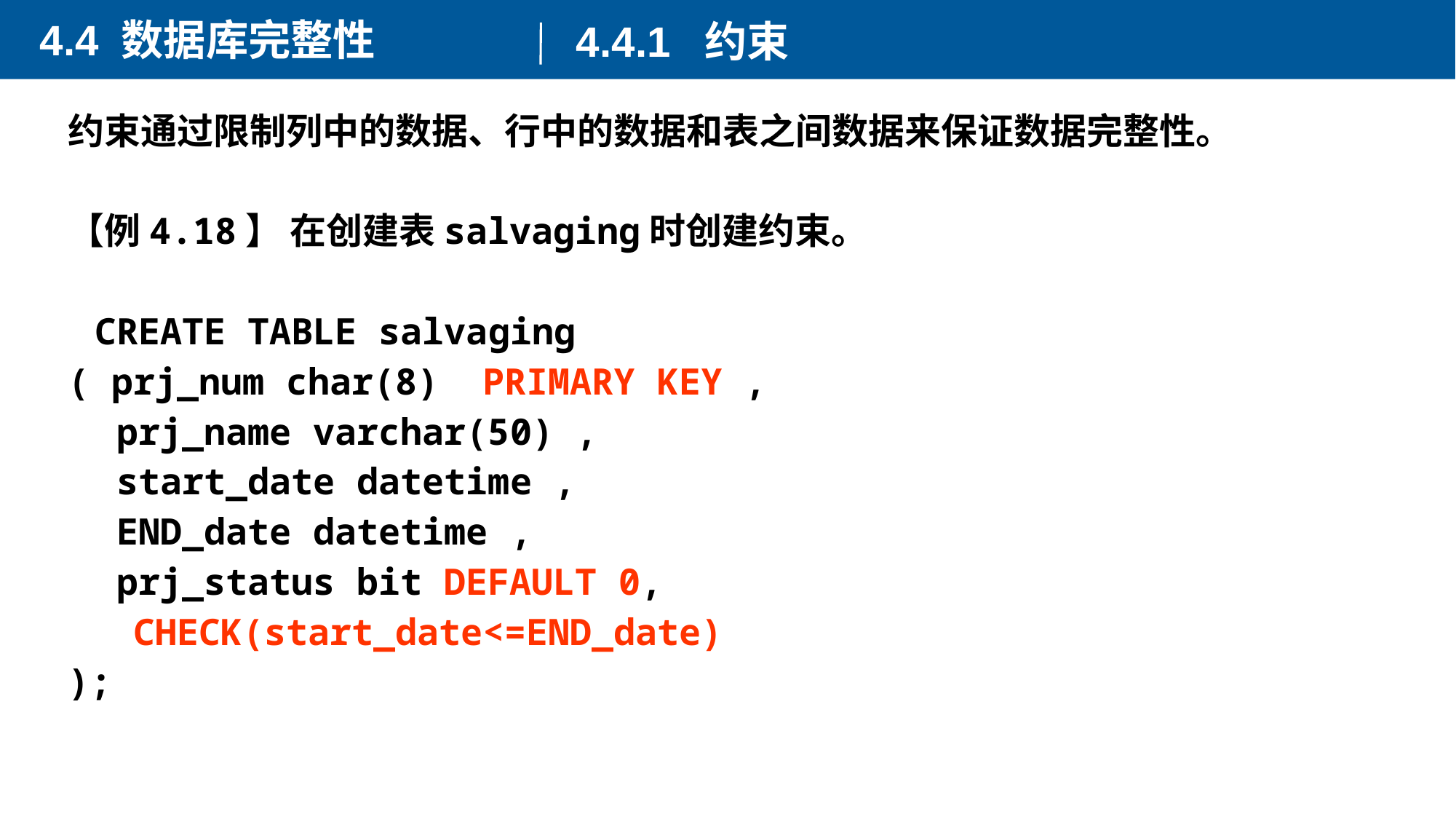

4.4 数据库完整性
4.4.1  约束
约束通过限制列中的数据、行中的数据和表之间数据来保证数据完整性。

【例4.18】 在创建表salvaging时创建约束。

	CREATE TABLE salvaging
( prj_num char(8)  PRIMARY KEY ,
	 prj_name varchar(50) ,
	 start_date datetime ,
	 END_date datetime ,
	 prj_status bit DEFAULT 0,
   CHECK(start_date<=END_date)
);